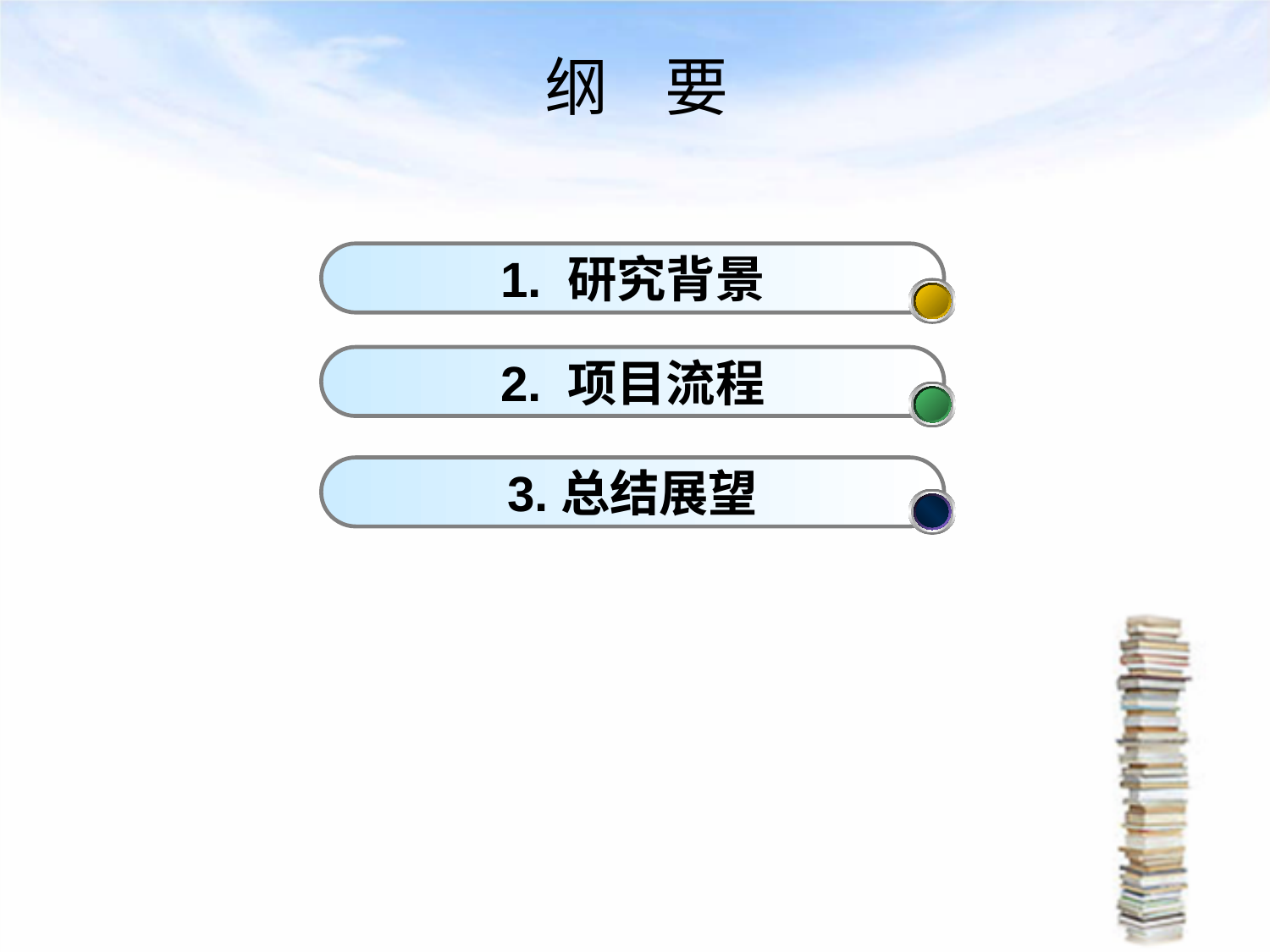

# 纲    要
1. 研究背景

2. 项目流程

3.总结展望